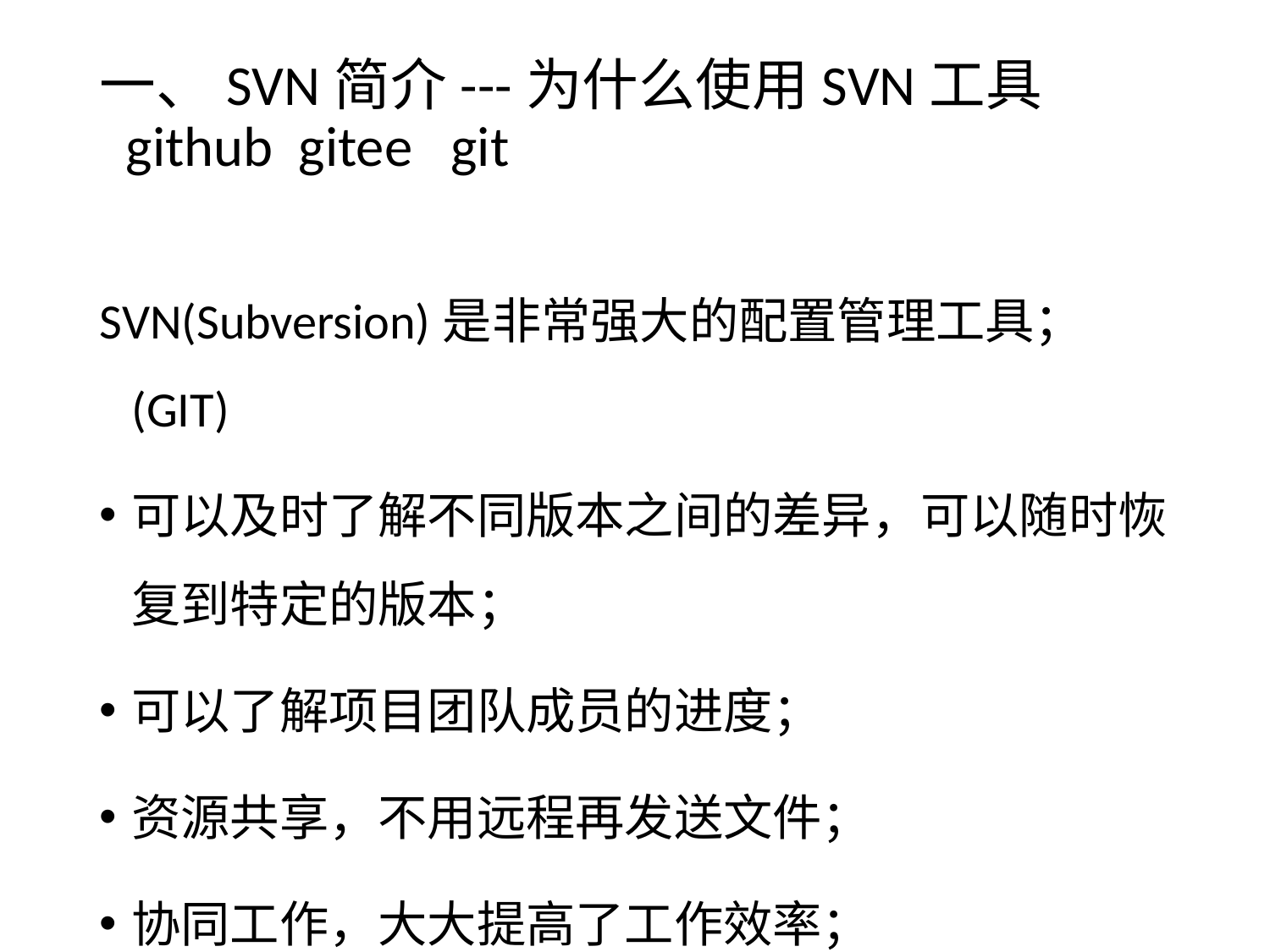

# 一、SVN简介---为什么使用SVN工具 github  gitee   git
SVN(Subversion)是非常强大的配置管理工具；(GIT)
可以及时了解不同版本之间的差异，可以随时恢复到特定的版本；
可以了解项目团队成员的进度；
资源共享，不用远程再发送文件；
协同工作，大大提高了工作效率；